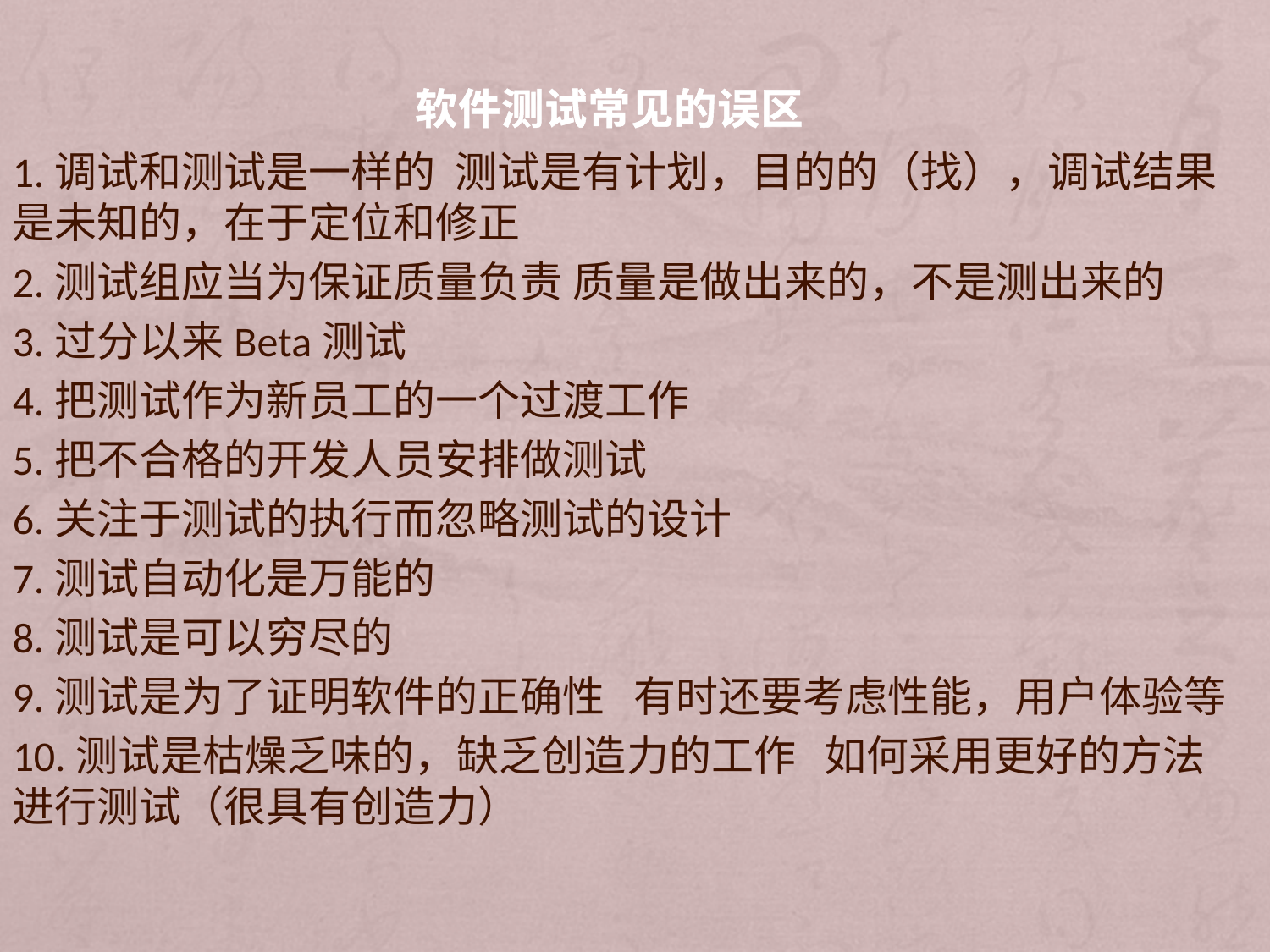

# 软件测试常见的误区
1.调试和测试是一样的  测试是有计划，目的的（找），调试结果 是未知的，在于定位和修正
2.测试组应当为保证质量负责 质量是做出来的，不是测出来的
3.过分以来Beta测试
4.把测试作为新员工的一个过渡工作
5.把不合格的开发人员安排做测试
6.关注于测试的执行而忽略测试的设计
7.测试自动化是万能的
8.测试是可以穷尽的
9.测试是为了证明软件的正确性   有时还要考虑性能，用户体验等
10.测试是枯燥乏味的，缺乏创造力的工作   如何采用更好的方法进行测试（很具有创造力）